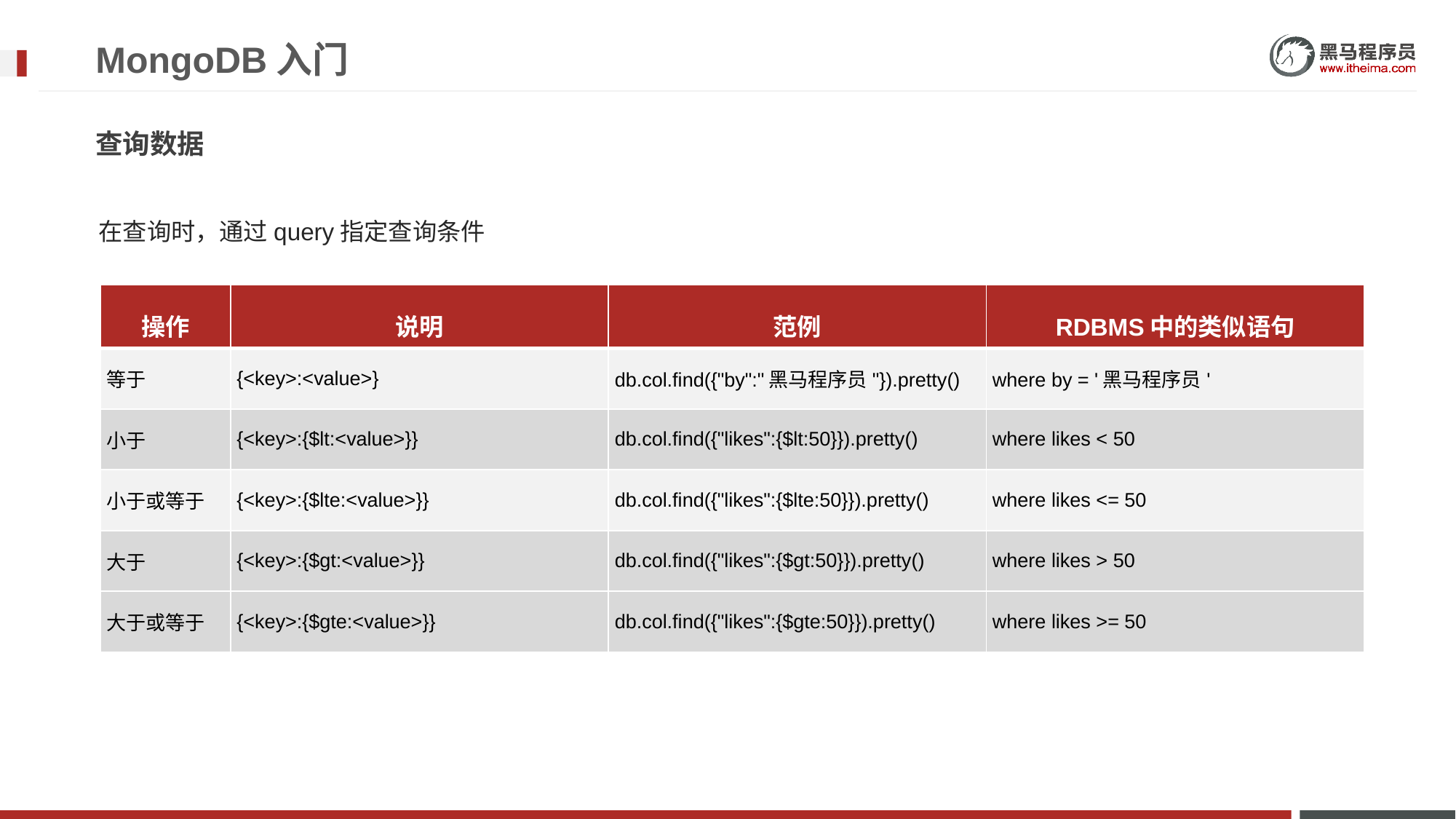

# MongoDB入门
查询数据
在查询时，通过query指定查询条件
| 操作 | 说明 | 范例 | RDBMS中的类似语句 |
| --- | --- | --- | --- |
| 等于 | {<key>:<value>} | db.col.find({"by":"黑马程序员"}).pretty() | where by = '黑马程序员' |
| 小于 | {<key>:{$lt:<value>}} | db.col.find({"likes":{$lt:50}}).pretty() | where likes < 50 |
| 小于或等于 | {<key>:{$lte:<value>}} | db.col.find({"likes":{$lte:50}}).pretty() | where likes <= 50 |
| 大于 | {<key>:{$gt:<value>}} | db.col.find({"likes":{$gt:50}}).pretty() | where likes > 50 |
| 大于或等于 | {<key>:{$gte:<value>}} | db.col.find({"likes":{$gte:50}}).pretty() | where likes >= 50 |